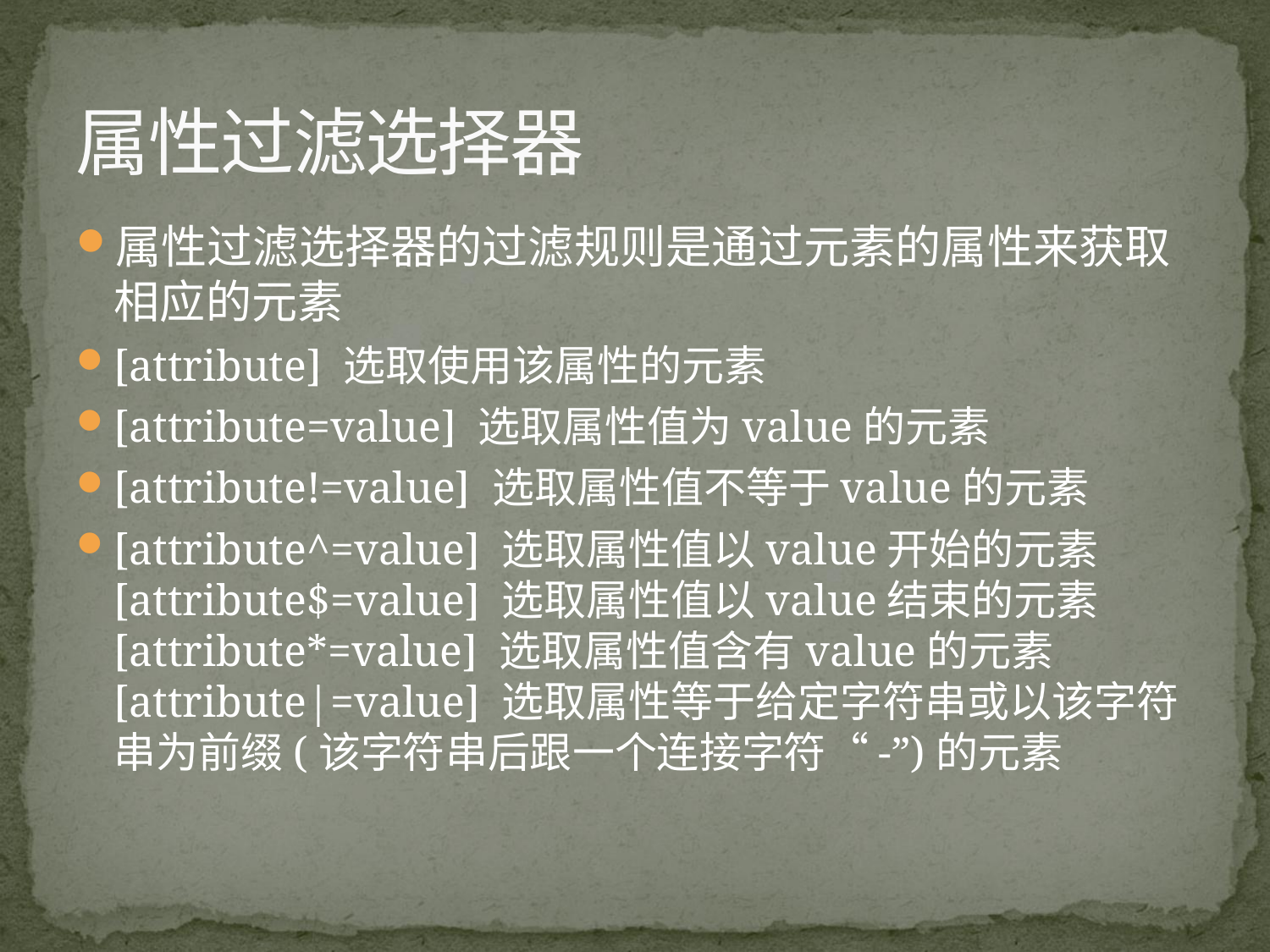

# 属性过滤选择器
属性过滤选择器的过滤规则是通过元素的属性来获取相应的元素
[attribute] 选取使用该属性的元素
[attribute=value] 选取属性值为value的元素
[attribute!=value] 选取属性值不等于value的元素
[attribute^=value] 选取属性值以value开始的元素
[attribute$=value] 选取属性值以value结束的元素
[attribute*=value] 选取属性值含有value的元素
[attribute|=value] 选取属性等于给定字符串或以该字符串为前缀(该字符串后跟一个连接字符“-”)的元素